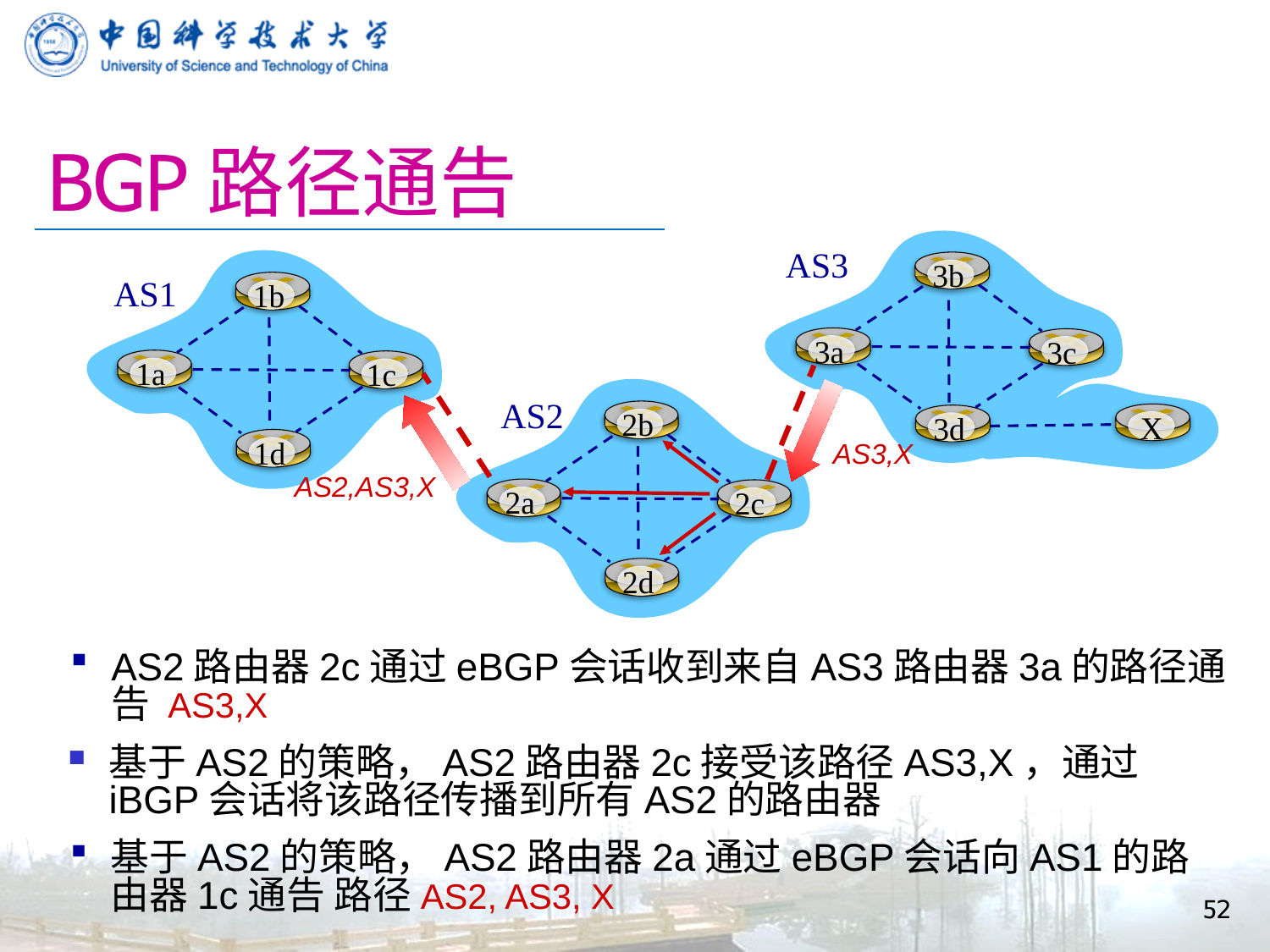

# BGP路径通告

AS3
3b

3a

3c

3d

1b

1a

1c

1d

AS1

2b

2a

2c

2d

AS3,X

  X

AS2

AS2,AS3,X
AS2路由器2c通过eBGP会话收到来自AS3路由器3a的路径通告 AS3,X
基于AS2的策略，AS2路由器2c接受该路径AS3,X，通过iBGP会话将该路径传播到所有AS2的路由器

基于AS2的策略，AS2路由器2a通过eBGP会话向AS1的路由器1c通告 路径AS2, AS3, X
52